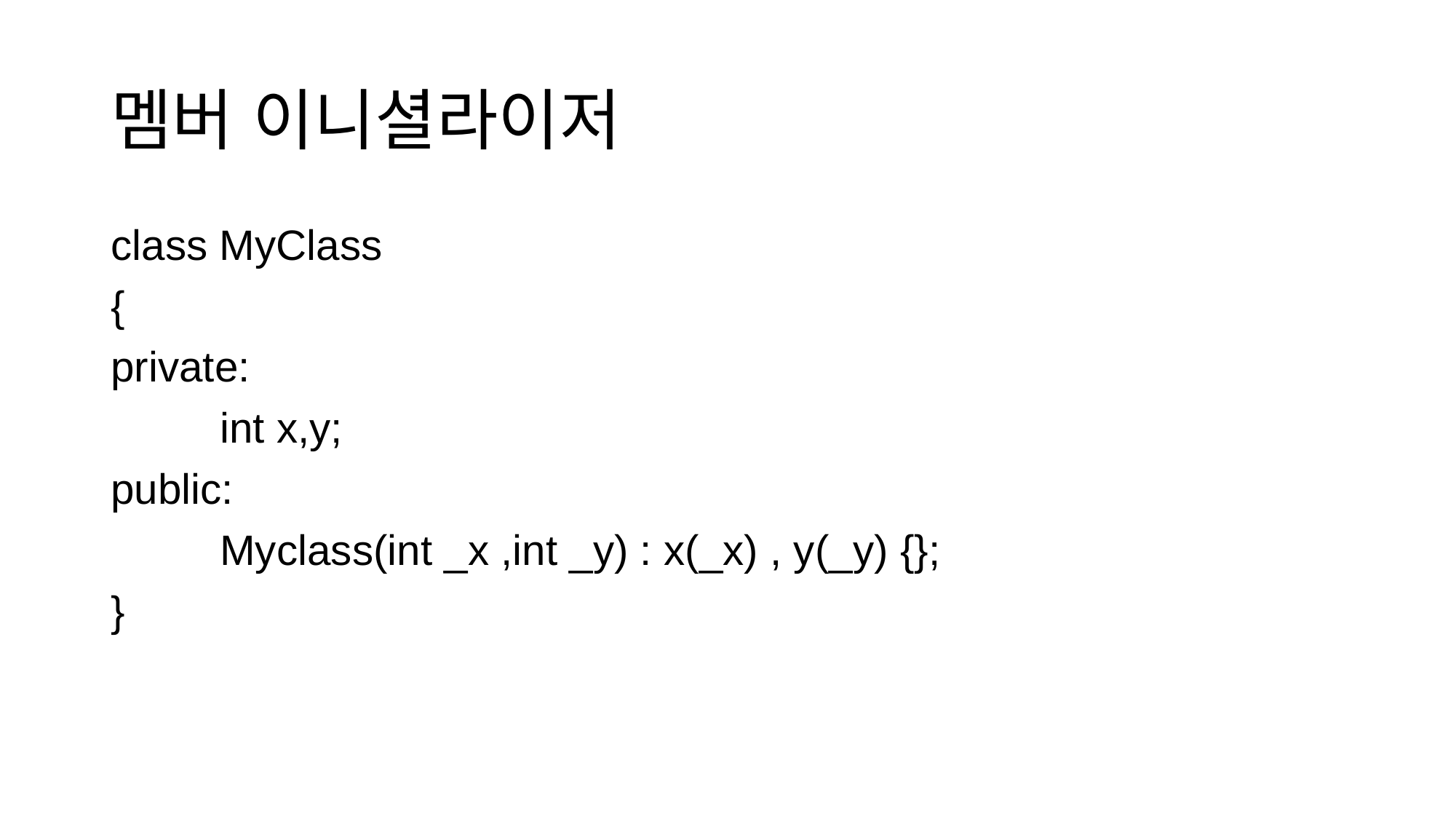

# 멤버 이니셜라이저
class MyClass
{
private:
	int x,y;
public:
	Myclass(int _x ,int _y) : x(_x) , y(_y) {};
}